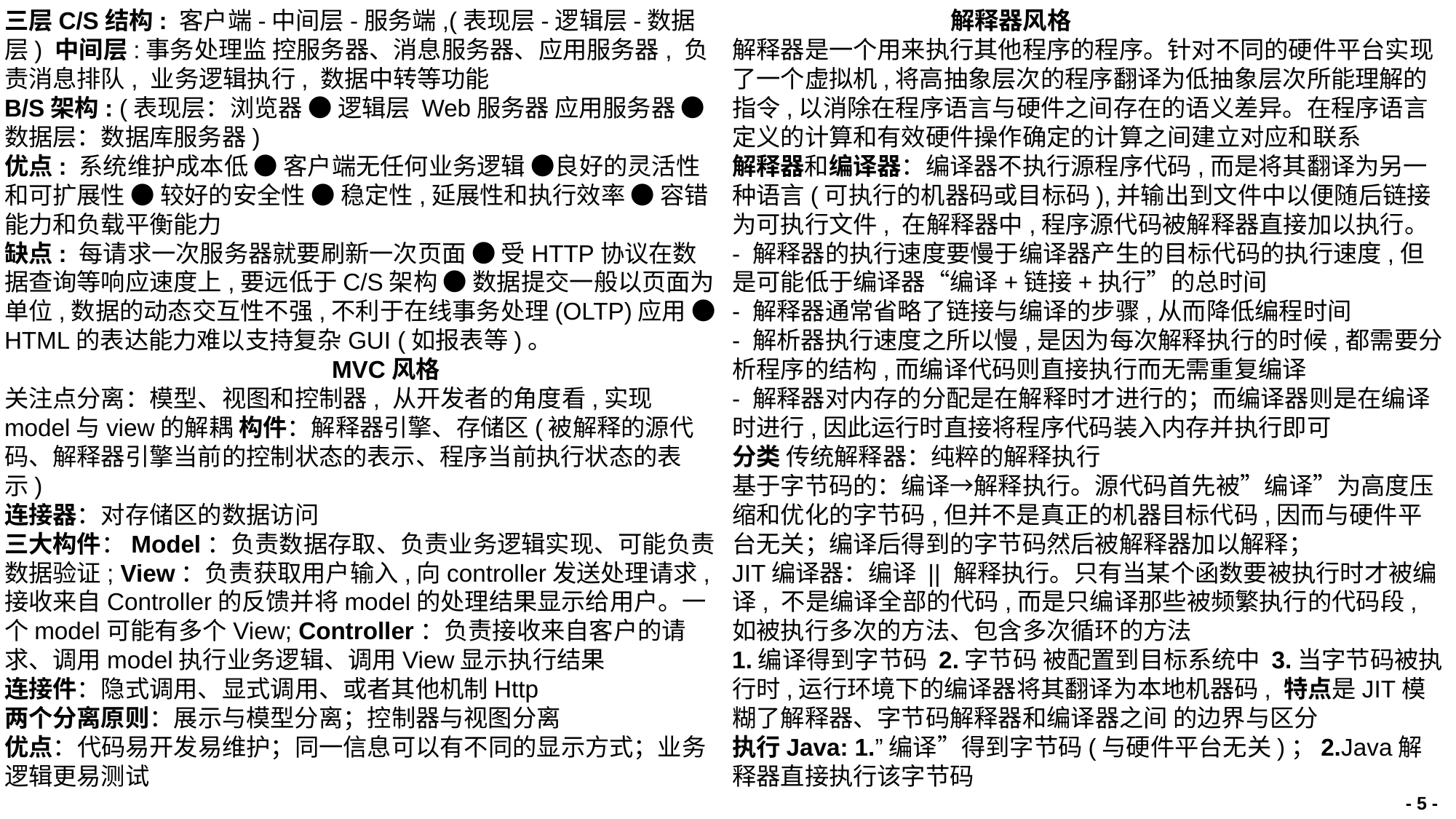

三层C/S结构: 客户端-中间层-服务端,(表现层-逻辑层-数据层) 中间层:事务处理监 控服务器、消息服务器、应用服务器, 负责消息排队, 业务逻辑执行, 数据中转等功能
B/S架构: (表现层：浏览器 ● 逻辑层 Web服务器 应用服务器 ● 数据层：数据库服务器)
优点: 系统维护成本低 ● 客户端⽆任何业务逻辑 ●良好的灵活性和可扩展性 ● 较好的安全性 ● 稳定性,延展性和执行效率 ● 容错能力和负载平衡能力
缺点: 每请求一次服务器就要刷新一次页面 ● 受HTTP协议在数据查询等响应速度上,要远低于C/S架构 ● 数据提交一般以页面为单位,数据的动态交互性不强,不利于在线事务处理(OLTP)应用 ● HTML的表达能力难以⽀持复杂GUI (如报表等)。
			MVC风格
关注点分离：模型、视图和控制器, 从开发者的角度看,实现model与view的解耦 构件：解释器引擎、存储区(被解释的源代码、解释器引擎当前的控制状态的表示、程序当前执行状态的表示)
连接器：对存储区的数据访问
三大构件：Model：负责数据存取、负责业务逻辑实现、可能负责数据验证; View：负责获取用户输入,向controller发送处理请求, 接收来自Controller的反馈并将model的处理结果显示给用户。一个model可能有多个View; Controller：负责接收来自客户的请求、调用model执行业务逻辑、调用View显示执行结果
连接件：隐式调用、显式调用、或者其他机制Http
两个分离原则：展示与模型分离；控制器与视图分离
优点：代码易开发易维护；同一信息可以有不同的显示方式；业务逻辑更易测试
		解释器风格
解释器是一个用来执行其他程序的程序。针对不同的硬件平台实现了一个虚拟机,将高抽象层次的程序翻译为低抽象层次所能理解的指令,以消除在程序语⾔与硬件之间存在的语义差异。在程序语⾔定义的计算和有效硬件操作确定的计算之间建立对应和联系
解释器和编译器：编译器不执行源程序代码,而是将其翻译为另一种语⾔(可执行的机器码或目标码),并输出到⽂件中以便随后链接为可执行文件, 在解释器中,程序源代码被解释器直接加以执行。
- 解释器的执行速度要慢于编译器产生的目标代码的执行速度,但是可能低于编译器“编译+链接+执行”的总时间
- 解释器通常省略了链接与编译的步骤,从而降低编程时间
- 解析器执行速度之所以慢,是因为每次解释执行的时候,都需要分析程序的结构,而编译代码则直接执行而⽆需重复编译
- 解释器对内存的分配是在解释时才进行的；而编译器则是在编译时进行,因此运行时直接将程序代码装入内存并执行即可
分类 传统解释器：纯粹的解释执行
基于字节码的：编译→解释执行。源代码首先被”编译”为高度压缩和优化的字节码,但并不是真正的机器目标代码,因而与硬件平台无关；编译后得到的字节码然后被解释器加以解释；
JIT编译器：编译 || 解释执行。只有当某个函数要被执行时才被编译, 不是编译全部的代码,而是只编译那些被频繁执行的代码段,如被执行多次的方法、包含多次循环的方法
1.编译得到字节码 2.字节码 被配置到⽬标系统中 3.当字节码被执行时,运行环境下的编译器将其翻译为本地机器码, 特点是JIT模糊了解释器、字节码解释器和编译器之间 的边界与区分
执行Java: 1.”编译”得到字节码(与硬件平台无关)；2.Java解释器直接执行该字节码